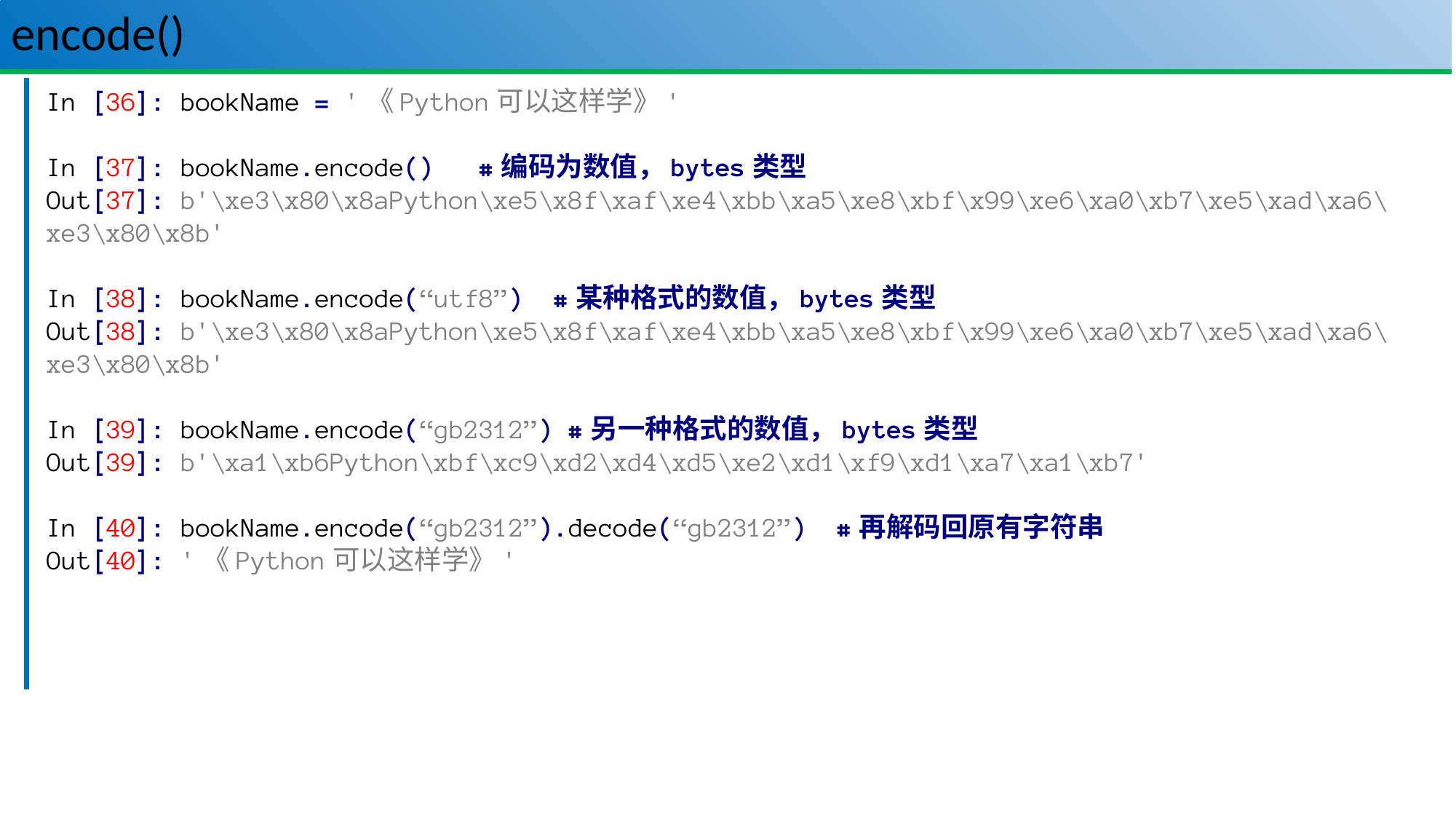

# encode()
47
In [36]: bookName = '《Python可以这样学》'

In [37]: bookName.encode()   #编码为数值，bytes类型
Out[37]: b'\xe3\x80\x8aPython\xe5\x8f\xaf\xe4\xbb\xa5\xe8\xbf\x99\xe6\xa0\xb7\xe5\xad\xa6\xe3\x80\x8b'

In [38]: bookName.encode(“utf8”)  #某种格式的数值，bytes类型
Out[38]: b'\xe3\x80\x8aPython\xe5\x8f\xaf\xe4\xbb\xa5\xe8\xbf\x99\xe6\xa0\xb7\xe5\xad\xa6\xe3\x80\x8b'

In [39]: bookName.encode(“gb2312”) #另一种格式的数值，bytes类型
Out[39]: b'\xa1\xb6Python\xbf\xc9\xd2\xd4\xd5\xe2\xd1\xf9\xd1\xa7\xa1\xb7'

In [40]: bookName.encode(“gb2312”).decode(“gb2312”)  #再解码回原有字符串
Out[40]: '《Python可以这样学》'